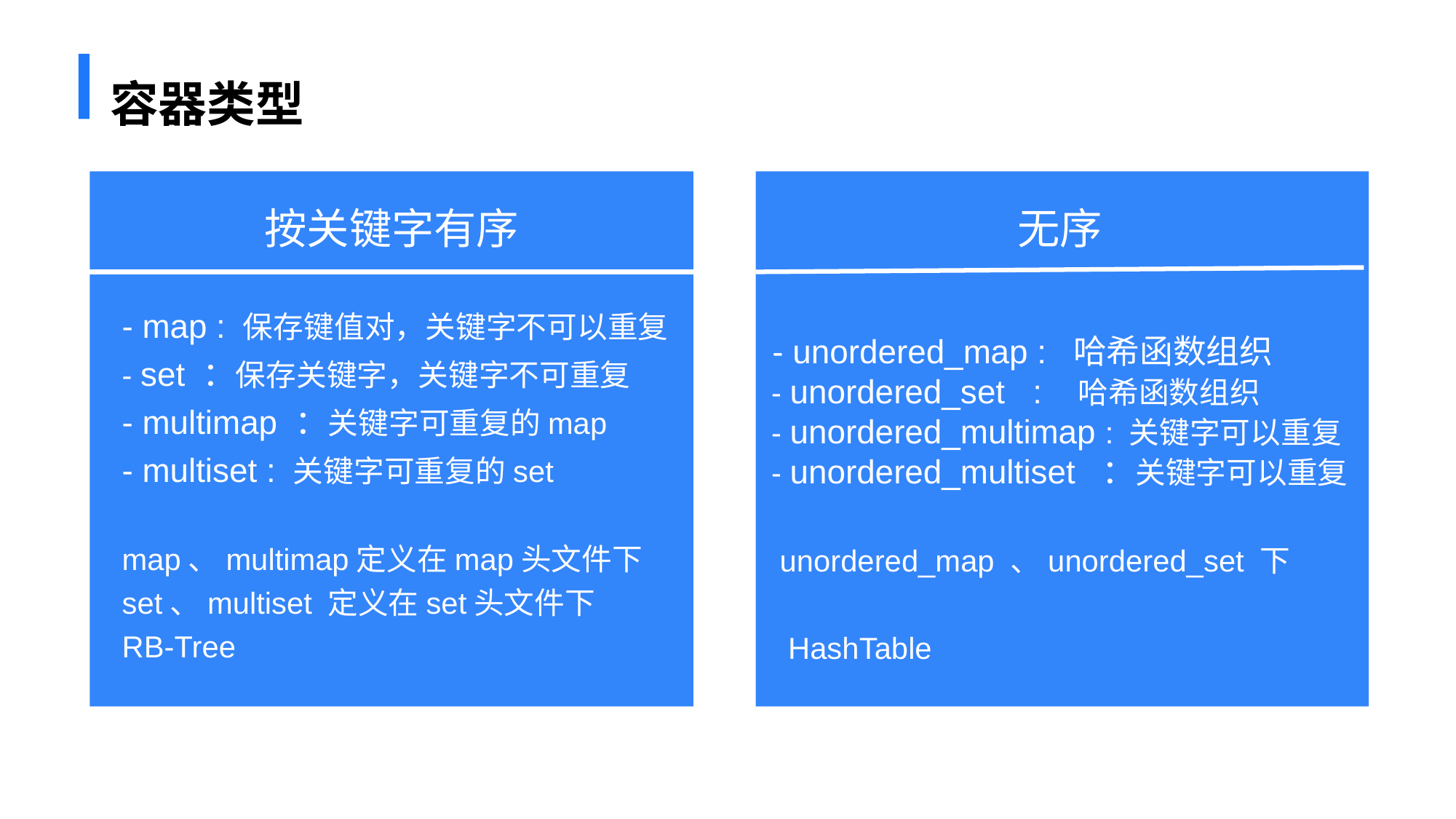

# 容器类型

无序
 - unordered_map :  哈希函数组织
 - unordered_set   :   哈希函数组织
 - unordered_multimap : 关键字可以重复
 - unordered_multiset  ：关键字可以重复

  unordered_map 、unordered_set 下

   HashTable

按关键字有序
- map : 保存键值对，关键字不可以重复 - set ：保存关键字，关键字不可重复
- multimap ：关键字可重复的map
- multiset : 关键字可重复的set

map、multimap定义在map头文件下
set、multiset 定义在set头文件下
RB-Tree

织网计划
盘点重点市场通路执行“三百行动”分级操作扩大市场覆盖面,增强市场占有率
网点重组
责任到人，盘点经销商；分级管理，建立热点市场